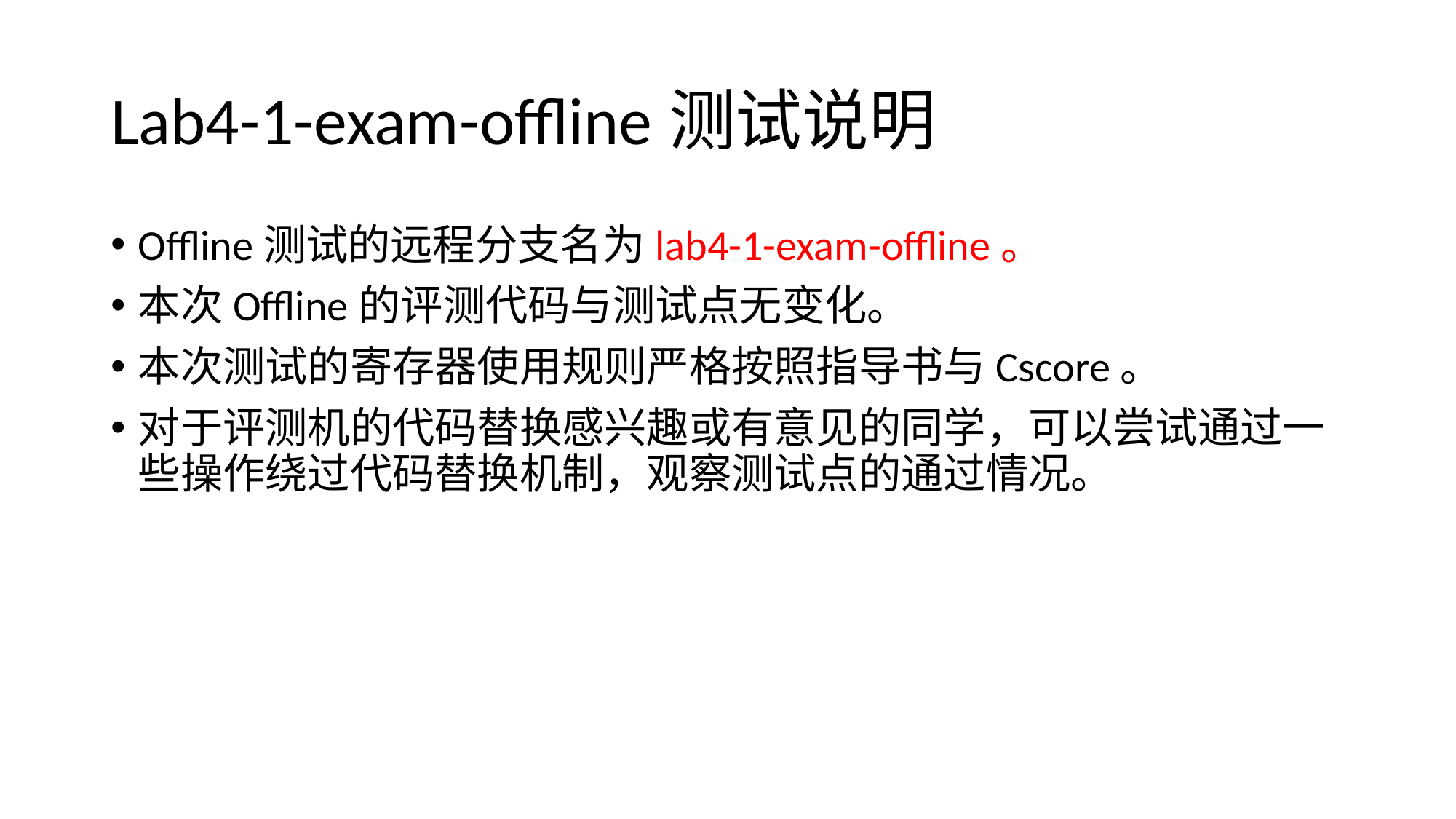

# Lab4-1-exam-offline测试说明
Offline测试的远程分支名为lab4-1-exam-offline。
本次Offline的评测代码与测试点无变化。
本次测试的寄存器使用规则严格按照指导书与Cscore。
对于评测机的代码替换感兴趣或有意见的同学，可以尝试通过一些操作绕过代码替换机制，观察测试点的通过情况。